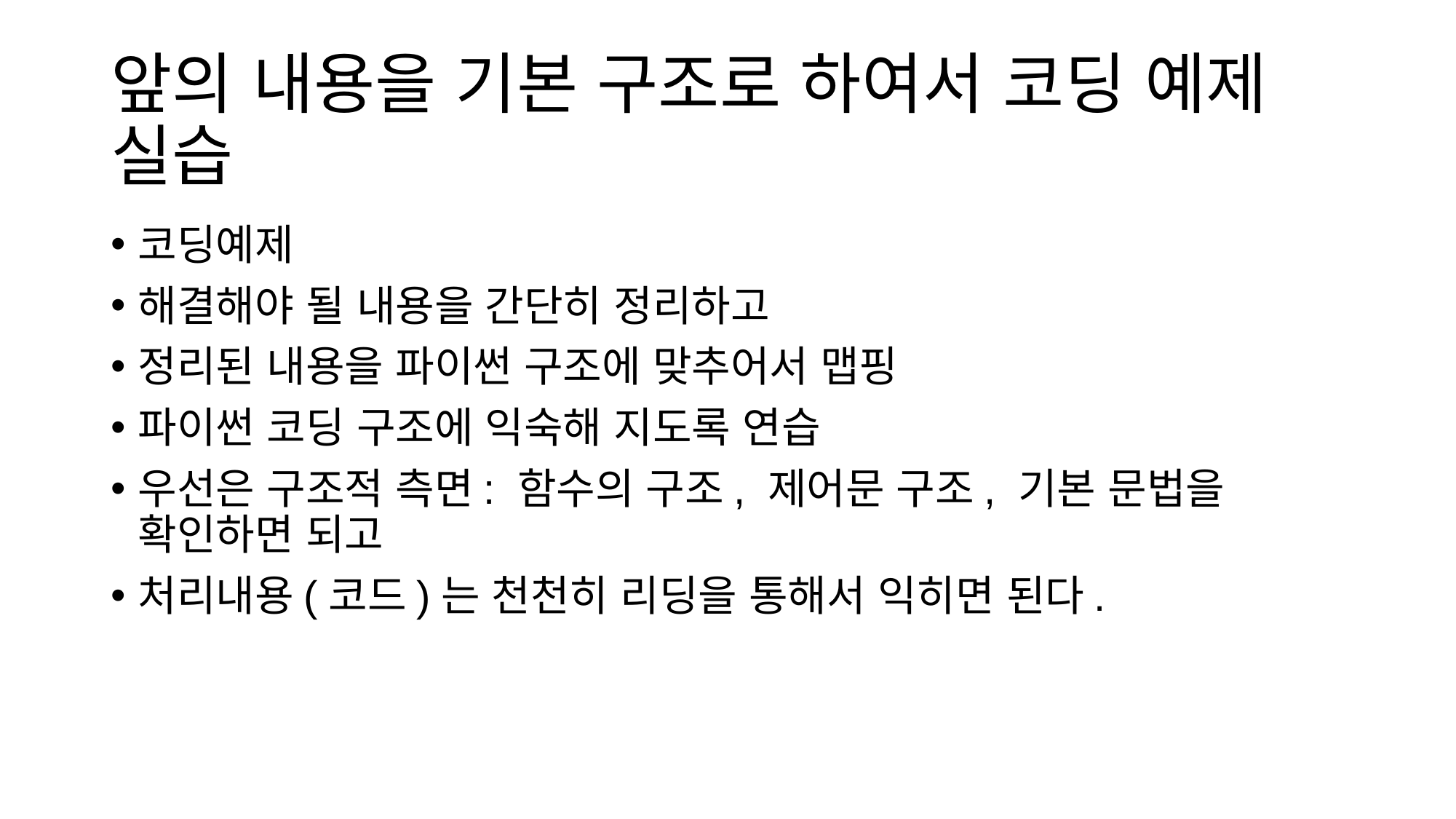

# 앞의 내용을 기본 구조로 하여서 코딩 예제 실습
코딩예제
해결해야 될 내용을 간단히 정리하고
정리된 내용을 파이썬 구조에 맞추어서 맵핑
파이썬 코딩 구조에 익숙해 지도록 연습
우선은 구조적 측면: 함수의 구조, 제어문 구조, 기본 문법을 확인하면 되고
처리내용(코드)는 천천히 리딩을 통해서 익히면 된다.